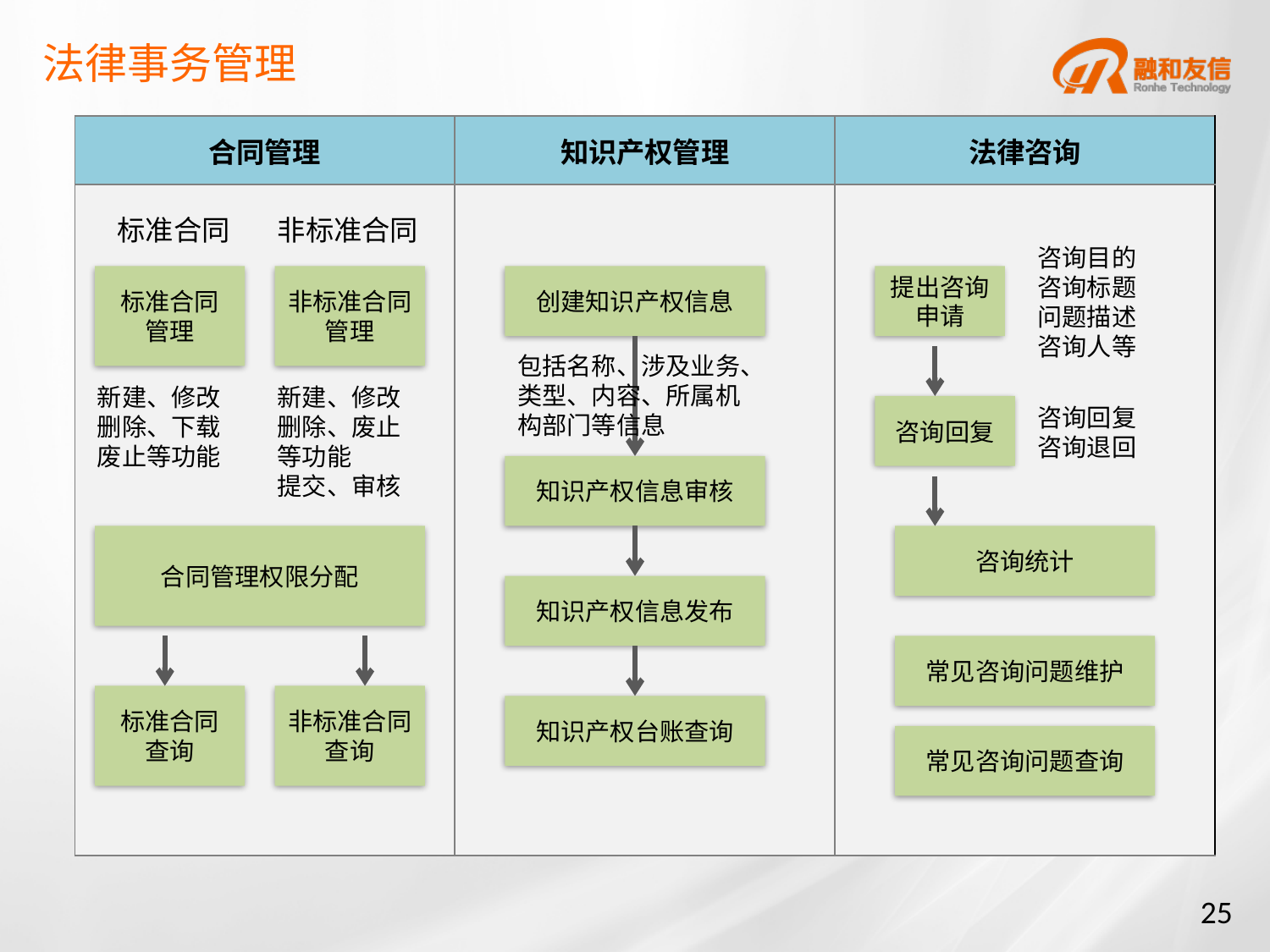

# 法律事务管理
| 合同管理 | 知识产权管理 | 法律咨询 |
| --- | --- | --- |
|  |  |  |
标准合同
非标准合同
咨询目的
咨询标题
问题描述
咨询人等
标准合同
管理
非标准合同
管理
创建知识产权信息
提出咨询申请
包括名称、涉及业务、类型、内容、所属机构部门等信息
新建、修改
删除、下载废止等功能
新建、修改
删除、废止等功能
提交、审核
咨询回复
咨询回复
咨询退回
知识产权信息审核
合同管理权限分配
咨询统计
知识产权信息发布
常见咨询问题维护
标准合同
查询
非标准合同
查询
知识产权台账查询
常见咨询问题查询
25